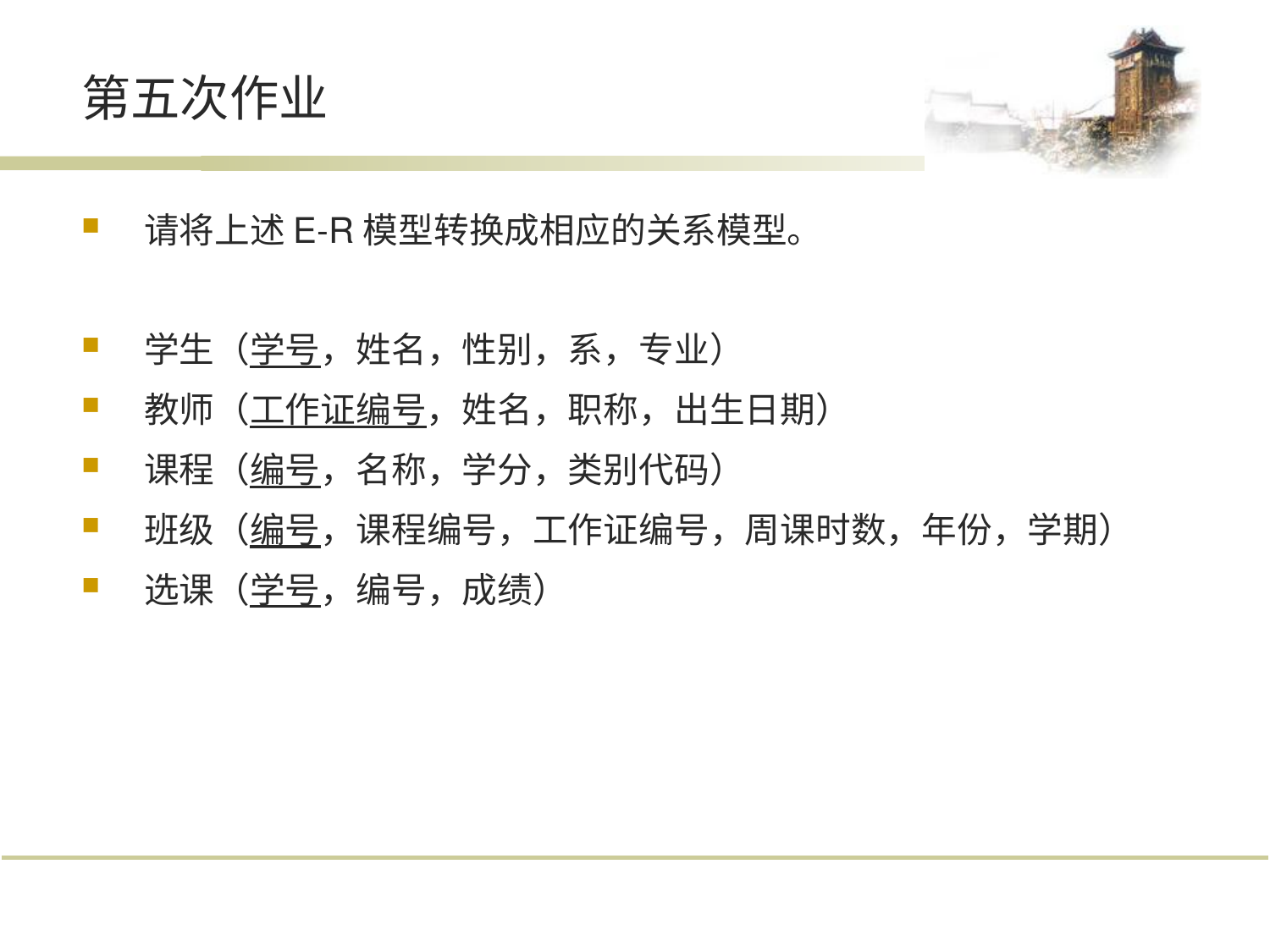

# 第五次作业
请将上述E-R模型转换成相应的关系模型。

学生（学号，姓名，性别，系，专业）
教师（工作证编号，姓名，职称，出生日期）
课程（编号，名称，学分，类别代码）
班级（编号，课程编号，工作证编号，周课时数，年份，学期）
选课（学号，编号，成绩）